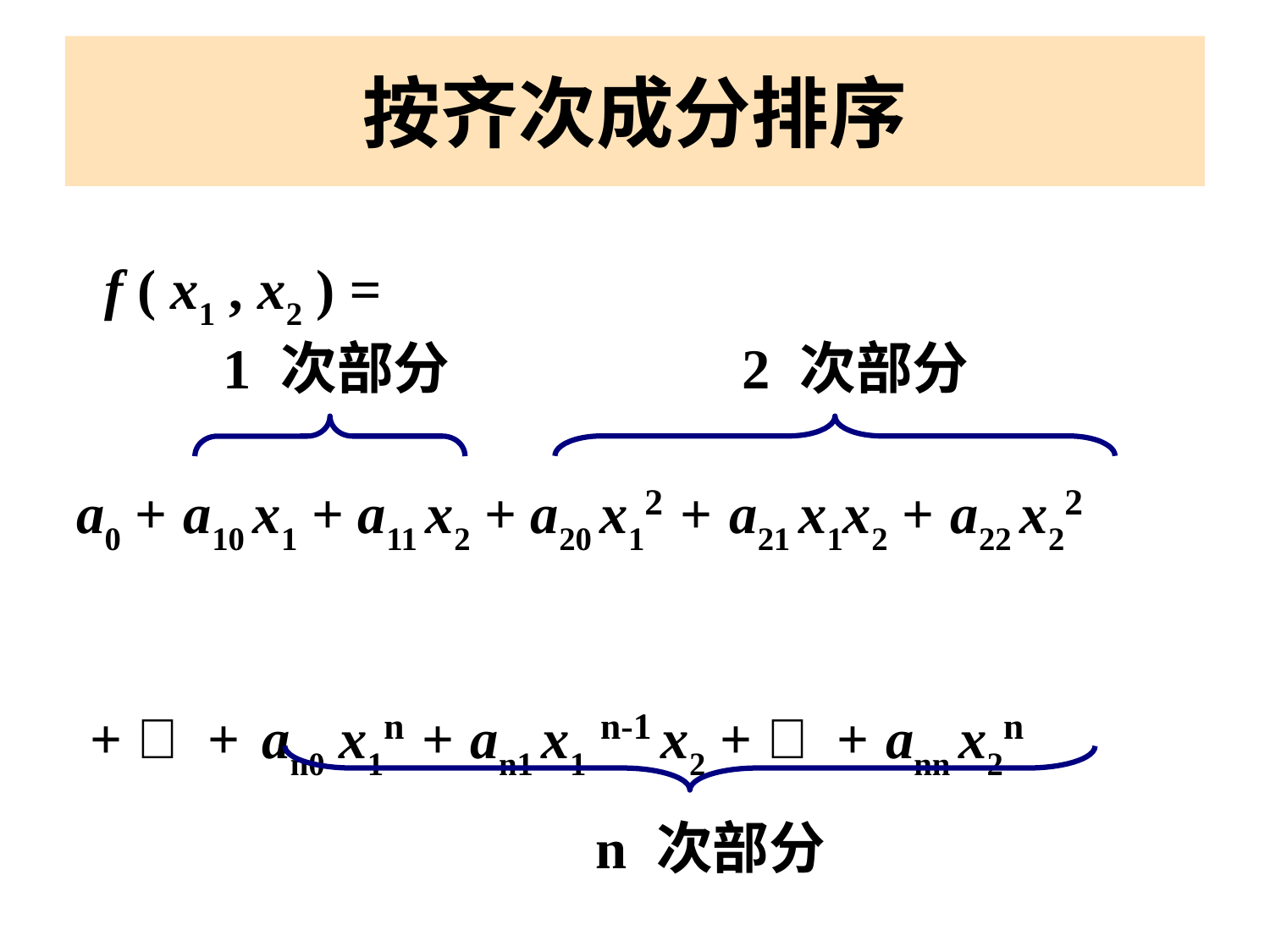

# 按齐次成分排序

  f ( x1 , x2 ) =

a0 +  a10 x1 + a11 x2 + a20 x12  +  a21 x1x2 +  a22 x22

 + …  +  an0 x1n  +  an1 x1 n-1 x2 + …  +  ann x2n

1 次部分
2 次部分

n 次部分